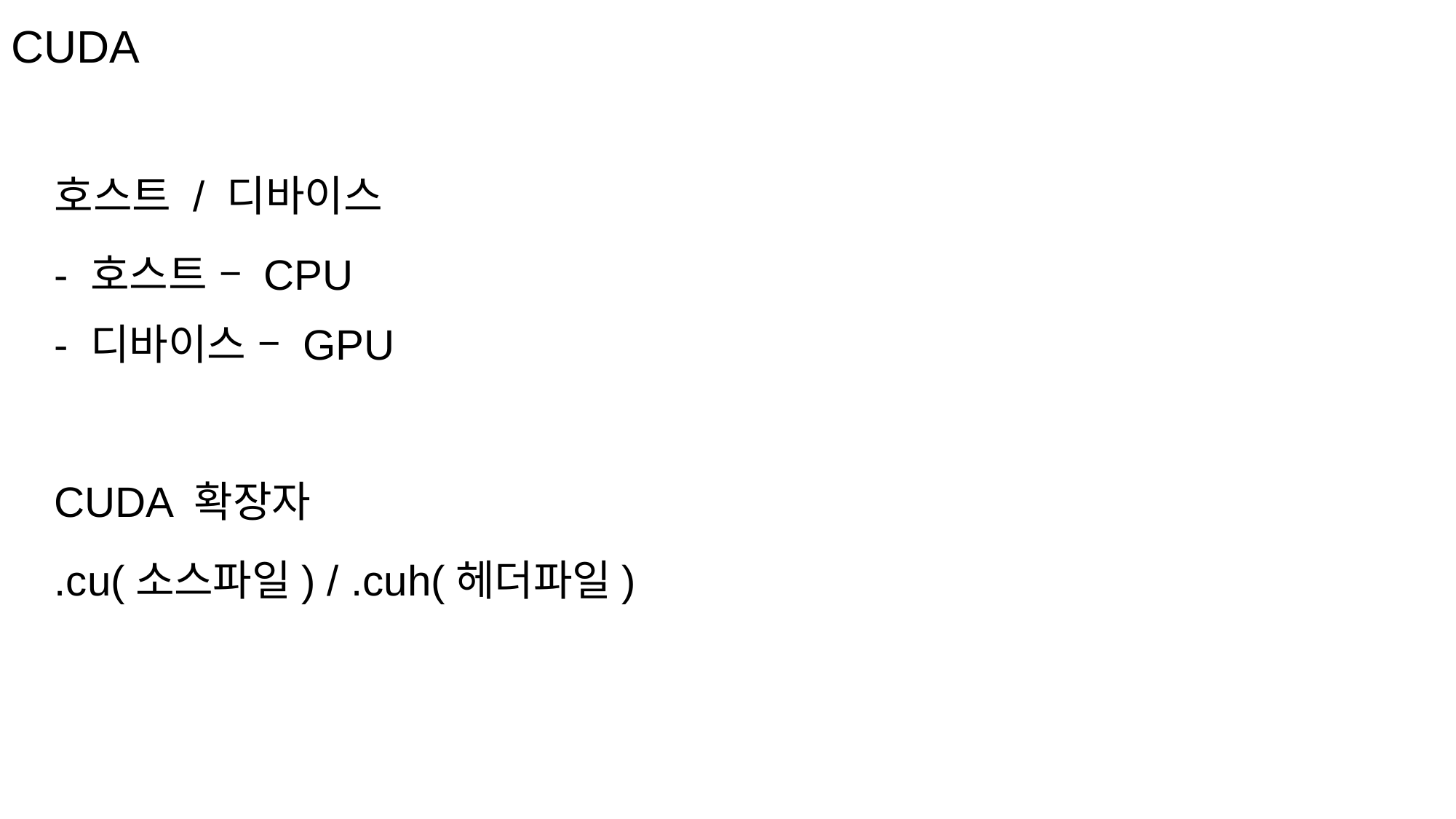

# CUDA
호스트 / 디바이스
- 호스트 – CPU

- 디바이스 – GPU

CUDA 확장자
.cu(소스파일) / .cuh(헤더파일)